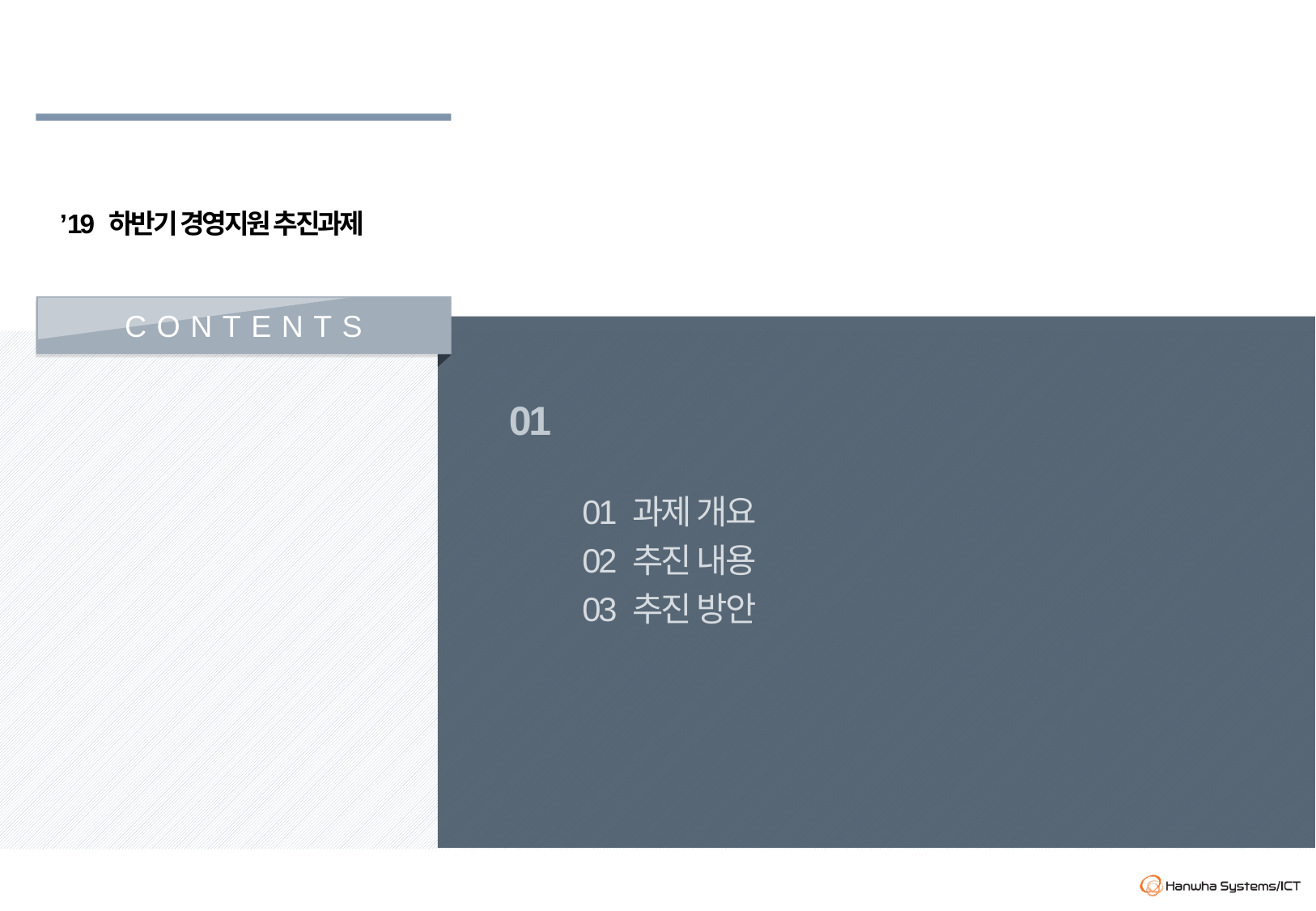

01
서비스 헬스 체크 자동화
01 과제 개요
02 추진 내용
03 추진 방안